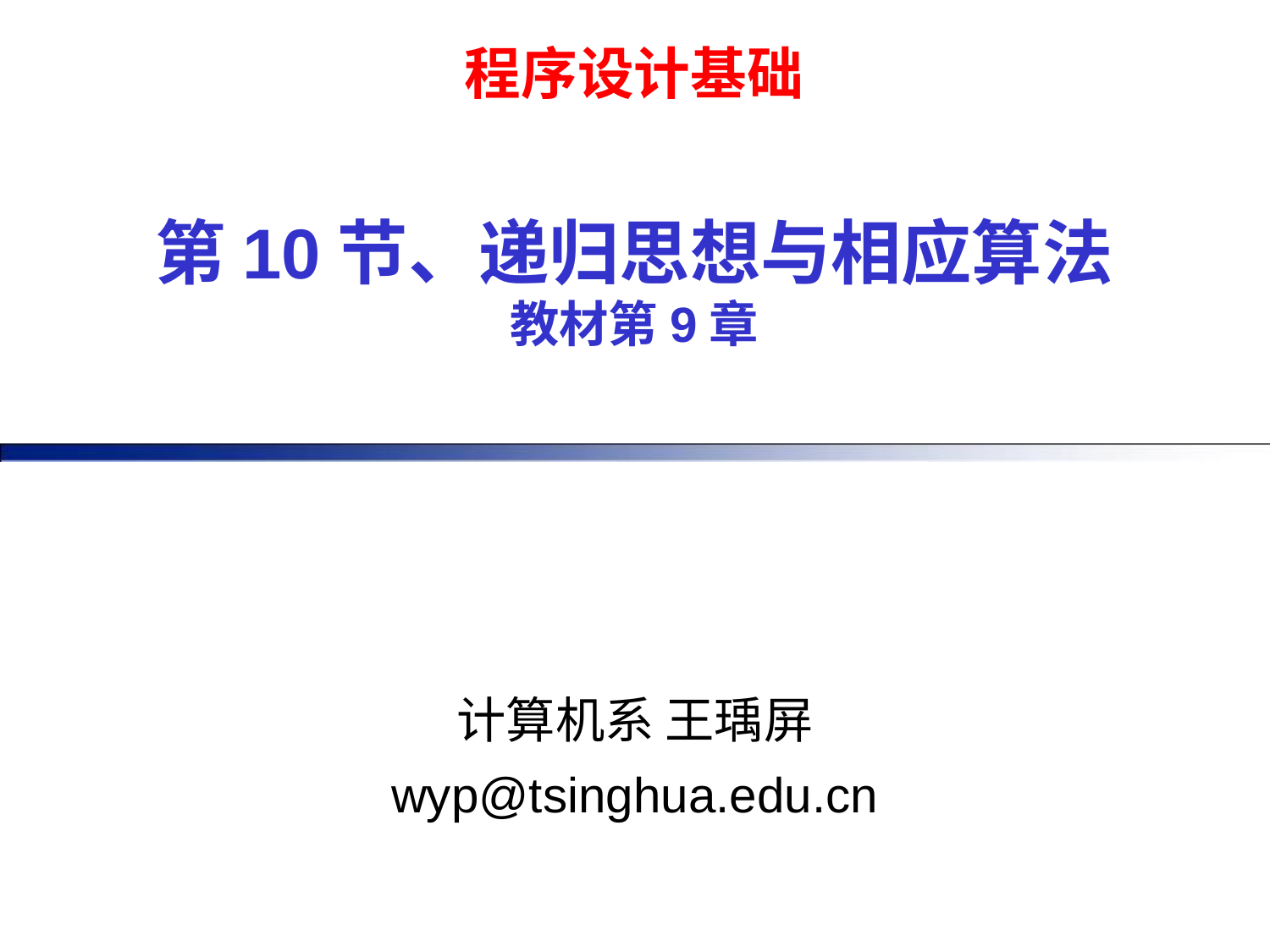

程序设计基础
# 第10节、递归思想与相应算法 教材第9章
计算机系 王瑀屏
wyp@tsinghua.edu.cn